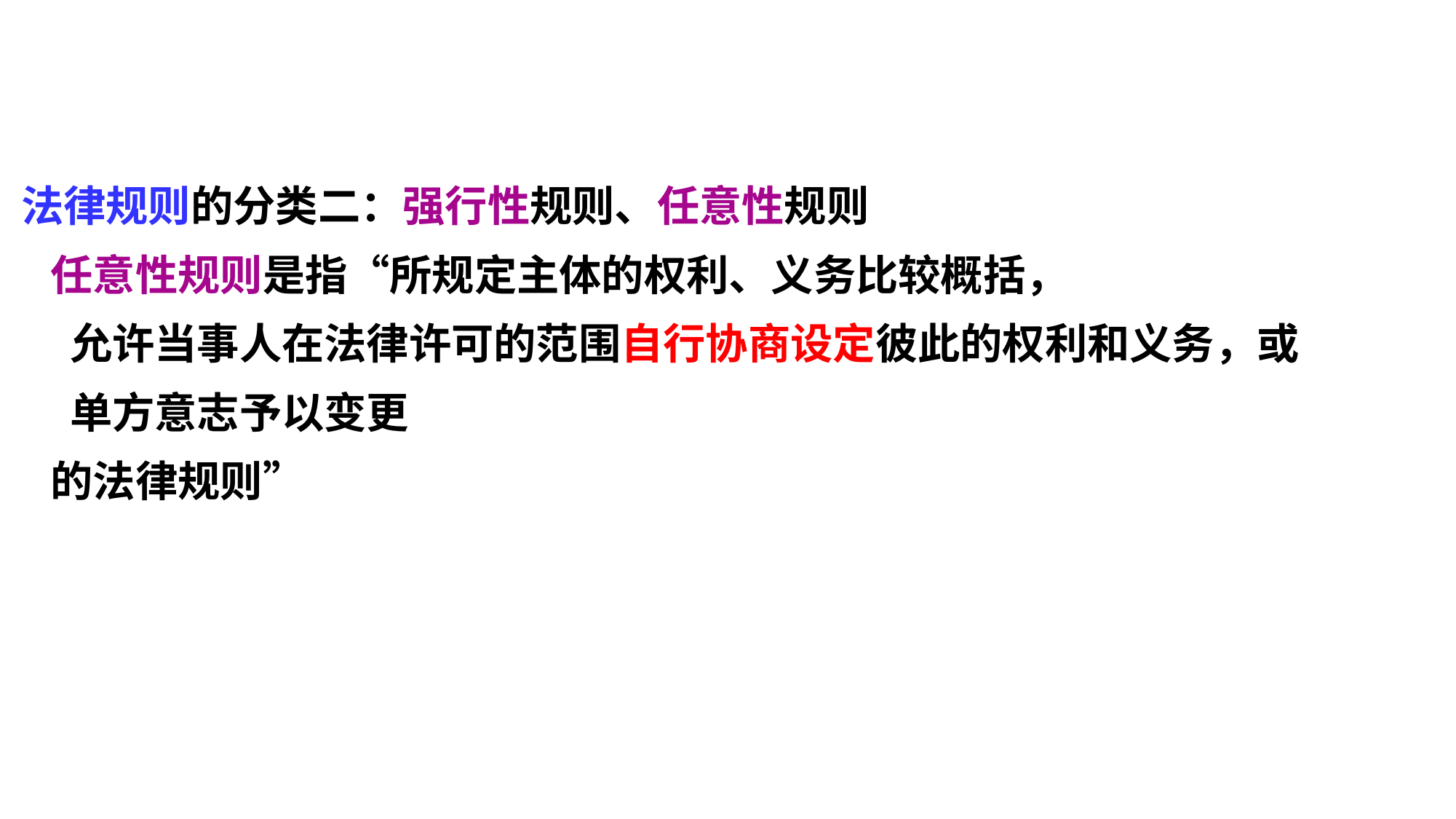

法律规则的分类二：强行性规则、任意性规则
  任意性规则是指“所规定主体的权利、义务比较概括，
    允许当事人在法律许可的范围自行协商设定彼此的权利和义务，或
    单方意志予以变更
  的法律规则”